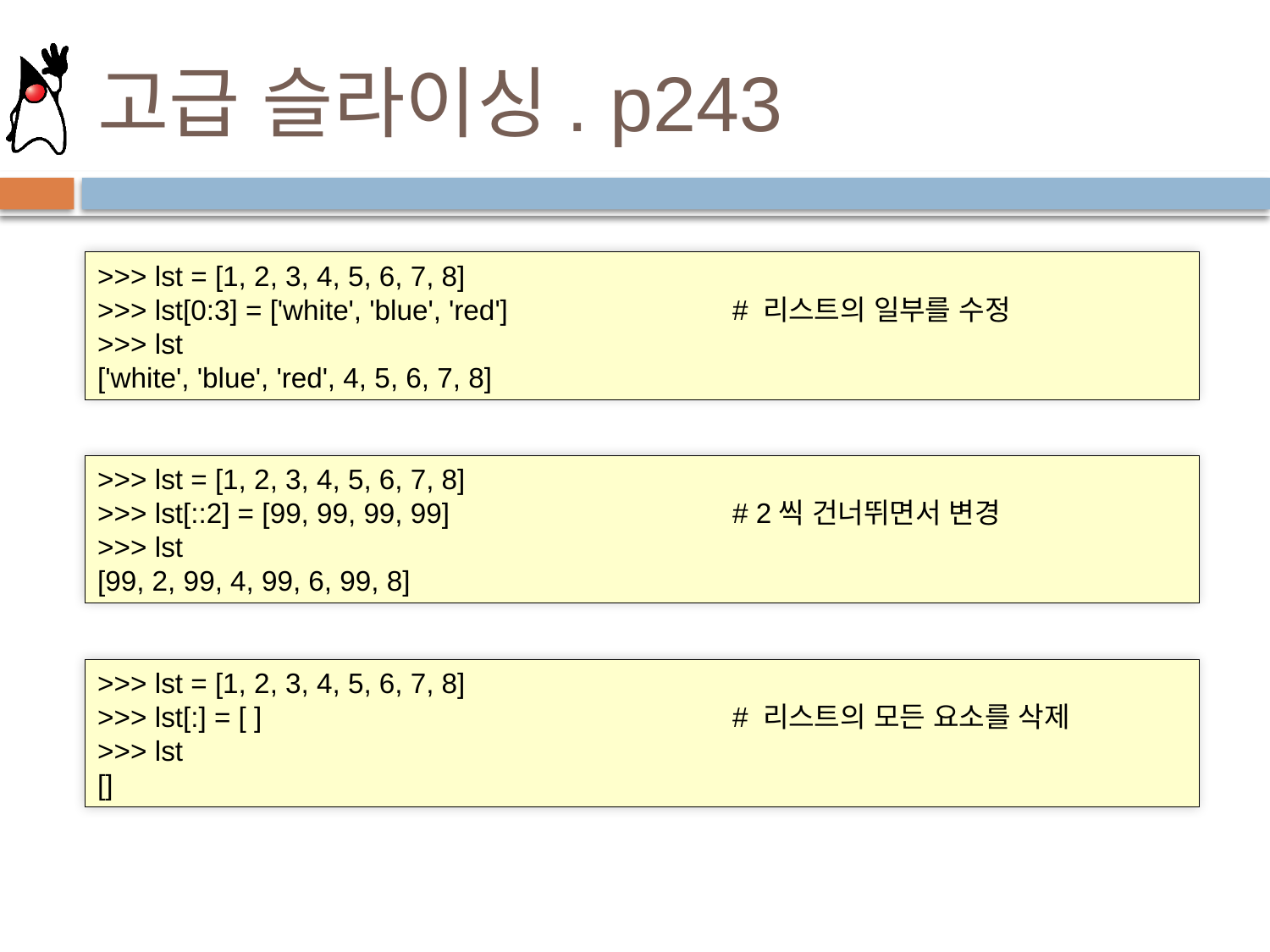

# 고급 슬라이싱. p243
>>> lst = [1, 2, 3, 4, 5, 6, 7, 8]
>>> lst[0:3] = ['white', 'blue', 'red']		# 리스트의 일부를 수정
>>> lst
['white', 'blue', 'red', 4, 5, 6, 7, 8]
>>> lst = [1, 2, 3, 4, 5, 6, 7, 8]
>>> lst[::2] = [99, 99, 99, 99]			# 2씩 건너뛰면서 변경
>>> lst
[99, 2, 99, 4, 99, 6, 99, 8]
>>> lst = [1, 2, 3, 4, 5, 6, 7, 8]
>>> lst[:] = [ ]				# 리스트의 모든 요소를 삭제
>>> lst
[]